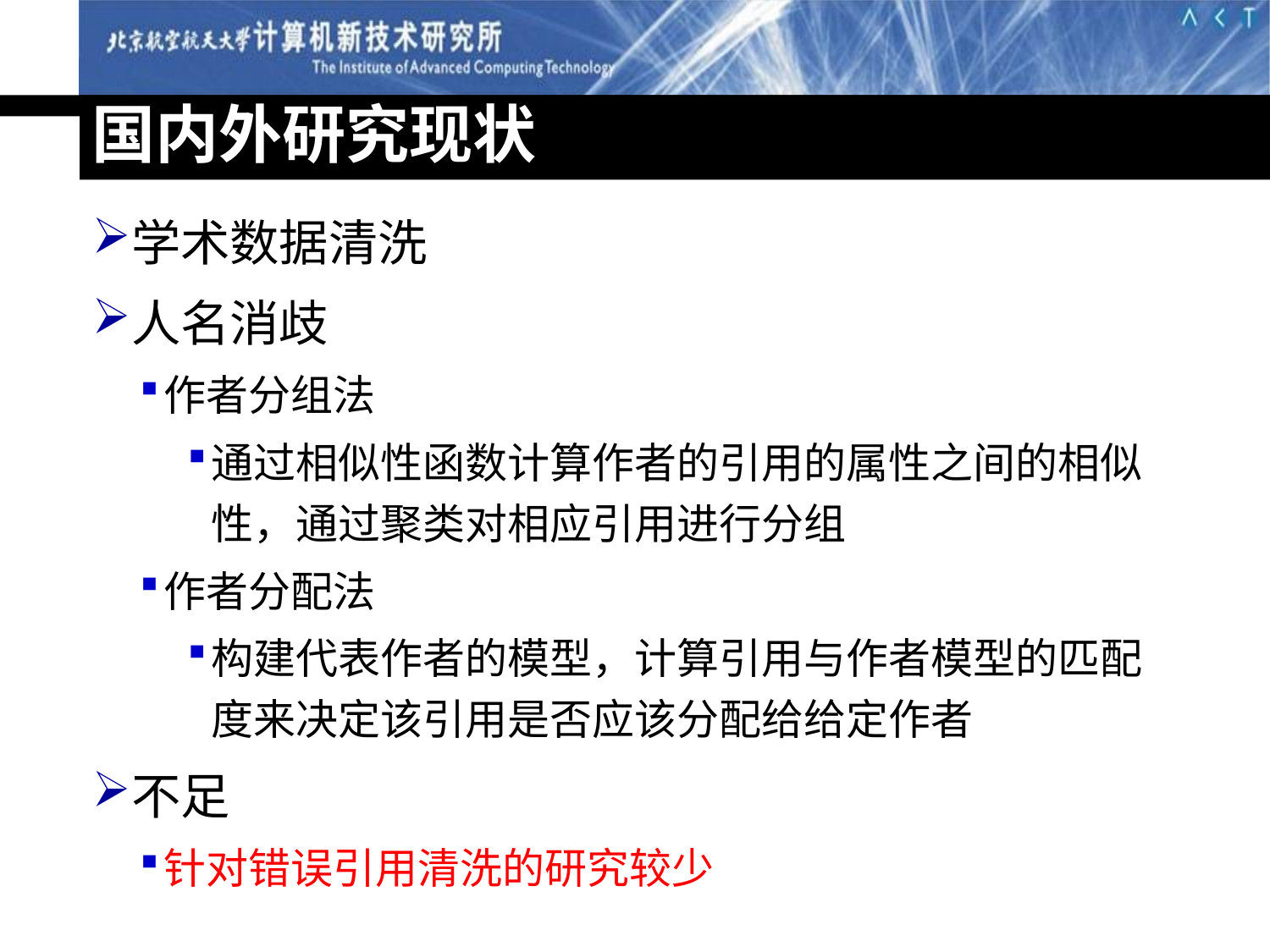

# 国内外研究现状
学术数据清洗
人名消歧
作者分组法
通过相似性函数计算作者的引用的属性之间的相似性，通过聚类对相应引用进行分组
作者分配法
构建代表作者的模型，计算引用与作者模型的匹配度来决定该引用是否应该分配给给定作者
不足
针对错误引用清洗的研究较少